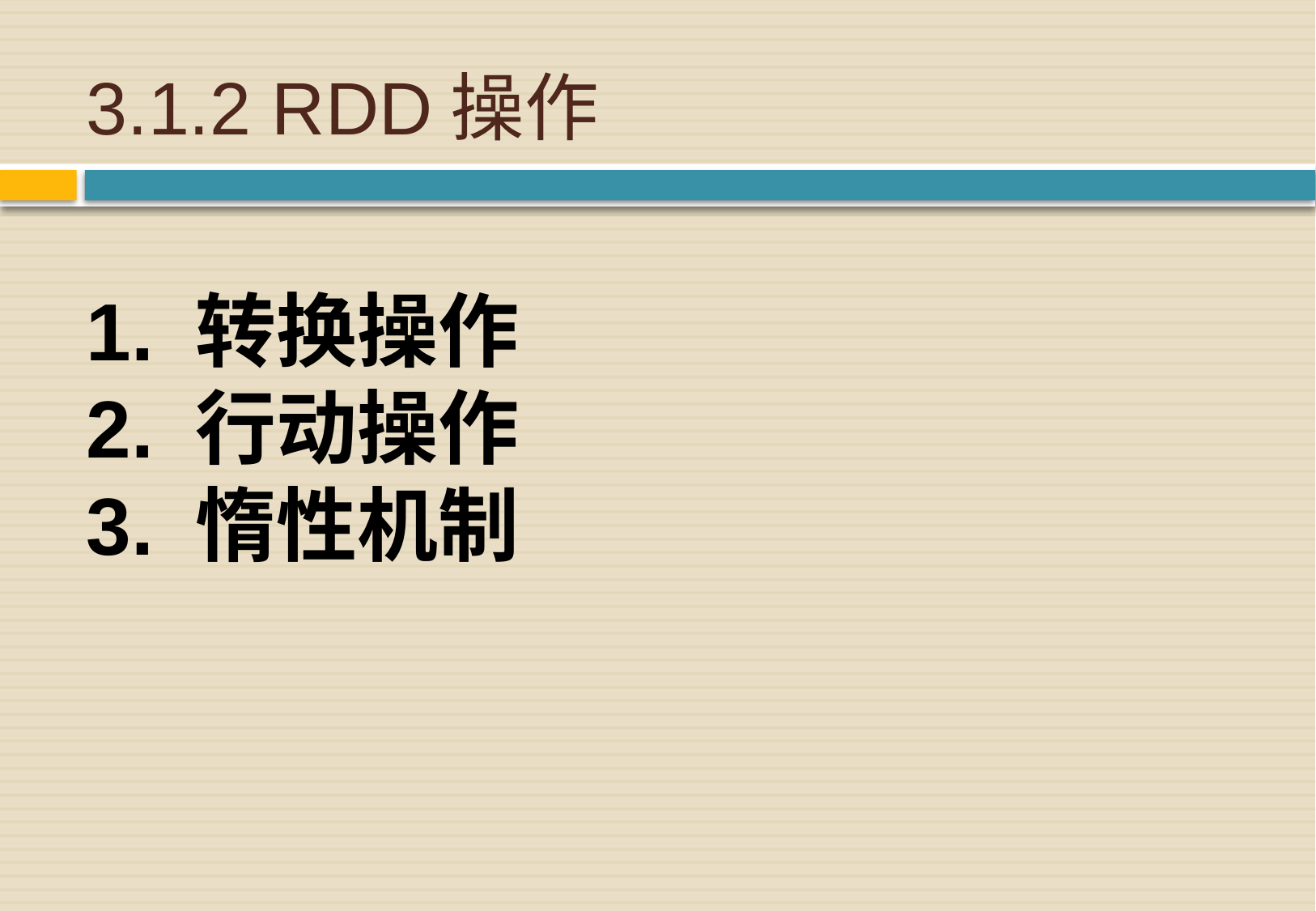

# 3.1.2 RDD操作
1. 转换操作
2. 行动操作
3. 惰性机制